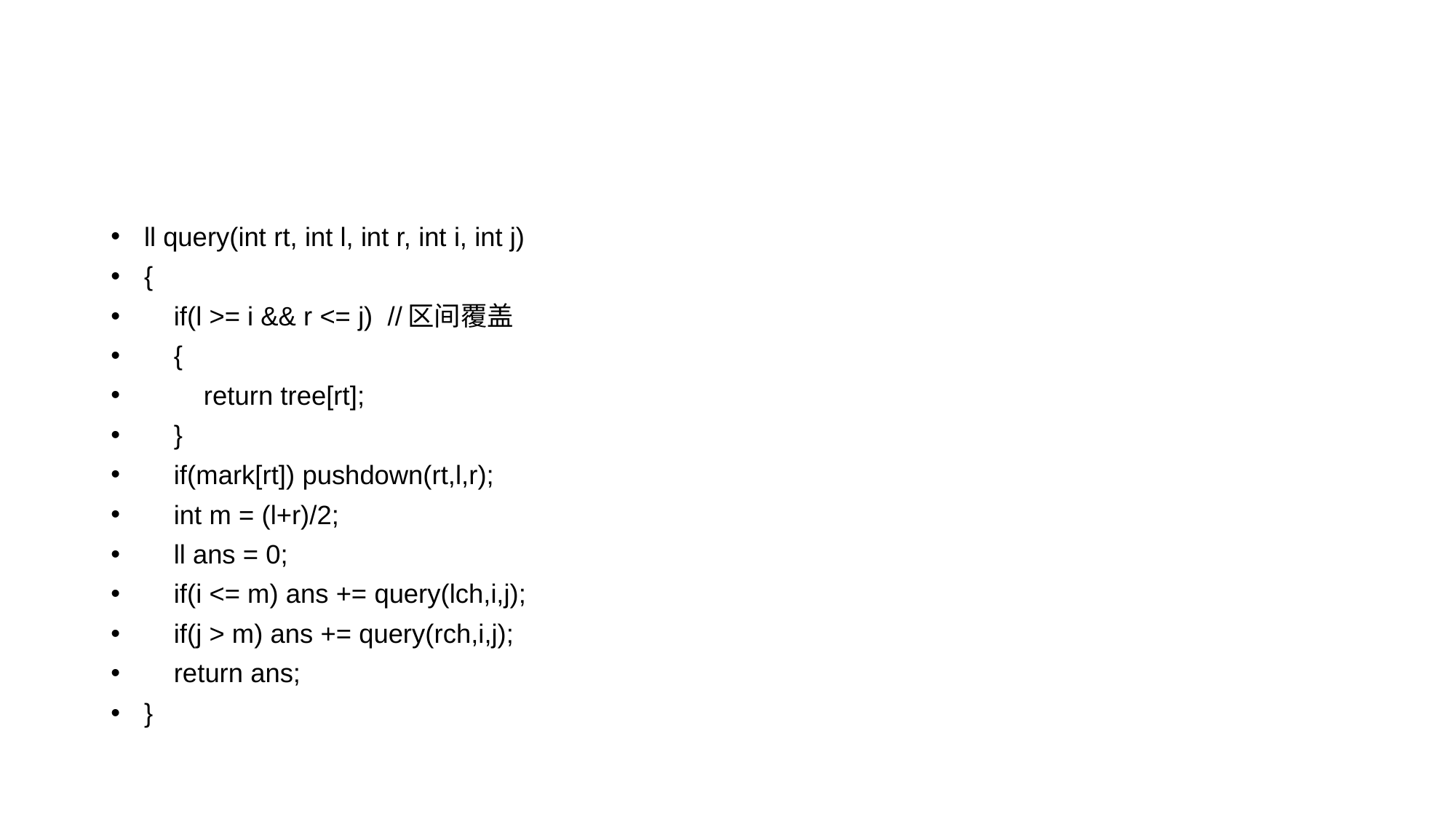

#
ll query(int rt, int l, int r, int i, int j)
{
    if(l >= i && r <= j)  //区间覆盖
    {
        return tree[rt];
    }
    if(mark[rt]) pushdown(rt,l,r);
    int m = (l+r)/2;
    ll ans = 0;
    if(i <= m) ans += query(lch,i,j);
    if(j > m) ans += query(rch,i,j);
    return ans;
}